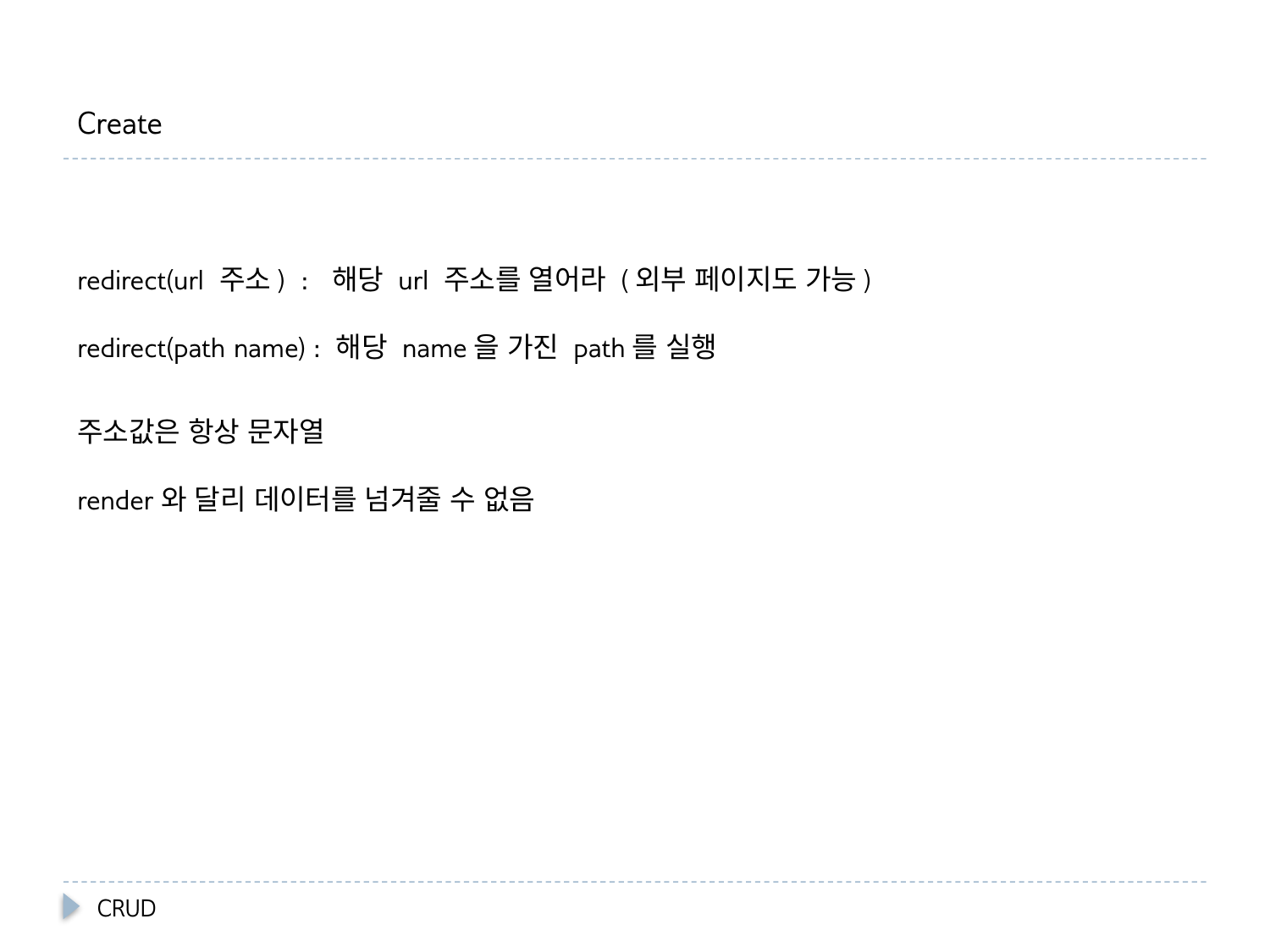

Create
redirect(url 주소)  :  해당 url 주소를 열어라 (외부 페이지도 가능)

redirect(path name) : 해당 name을 가진 path를 실행

주소값은 항상 문자열

render와 달리 데이터를 넘겨줄 수 없음

CRUD